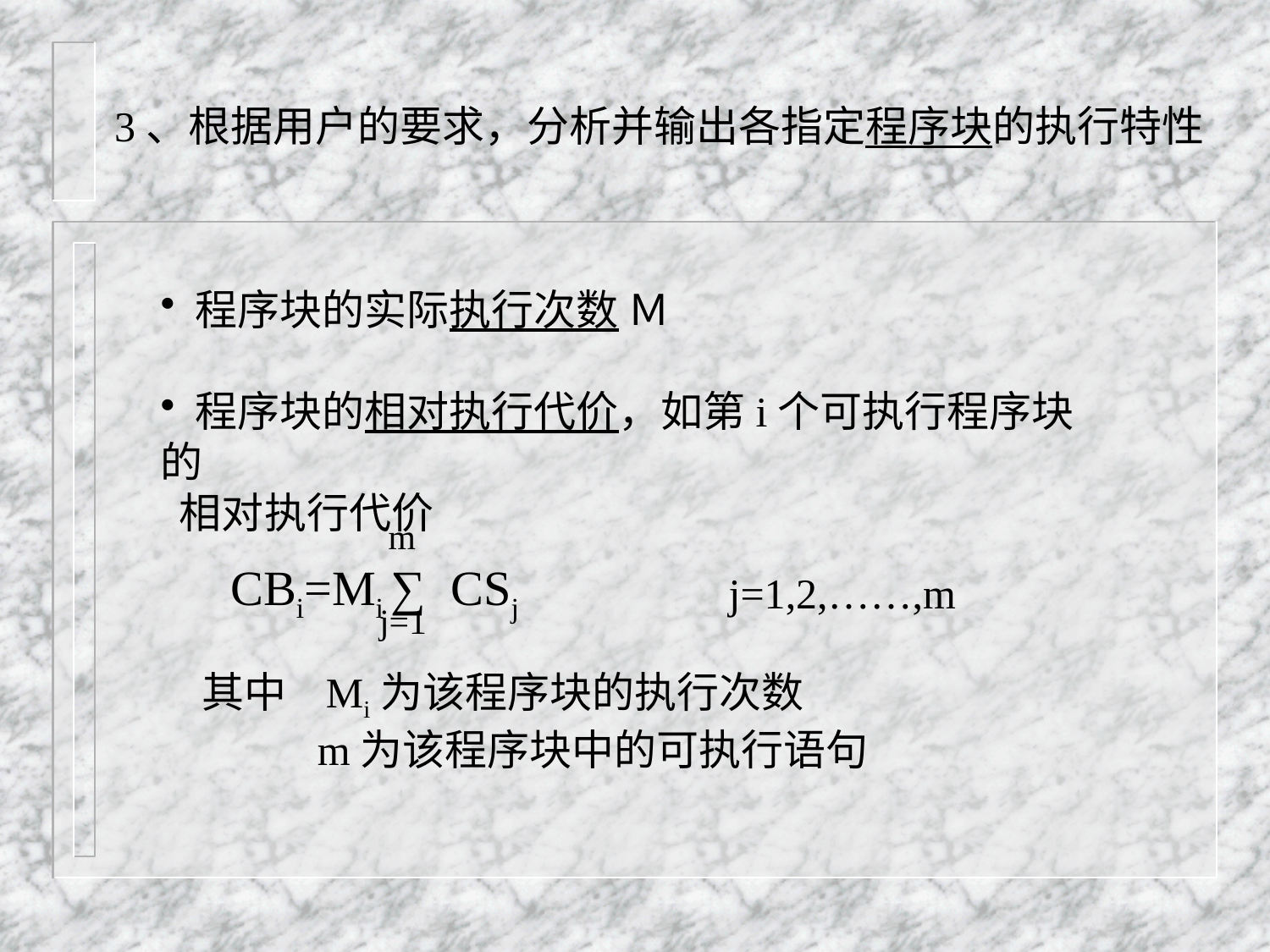

3、根据用户的要求，分析并输出各指定程序块的执行特性
 程序块的实际执行次数 Ｍ
 程序块的相对执行代价，如第i个可执行程序块的
  相对执行代价
 m
j=1
CBi=Mi ∑  CSj
 j=1,2,……,m
其中   Mi为该程序块的执行次数
           m为该程序块中的可执行语句